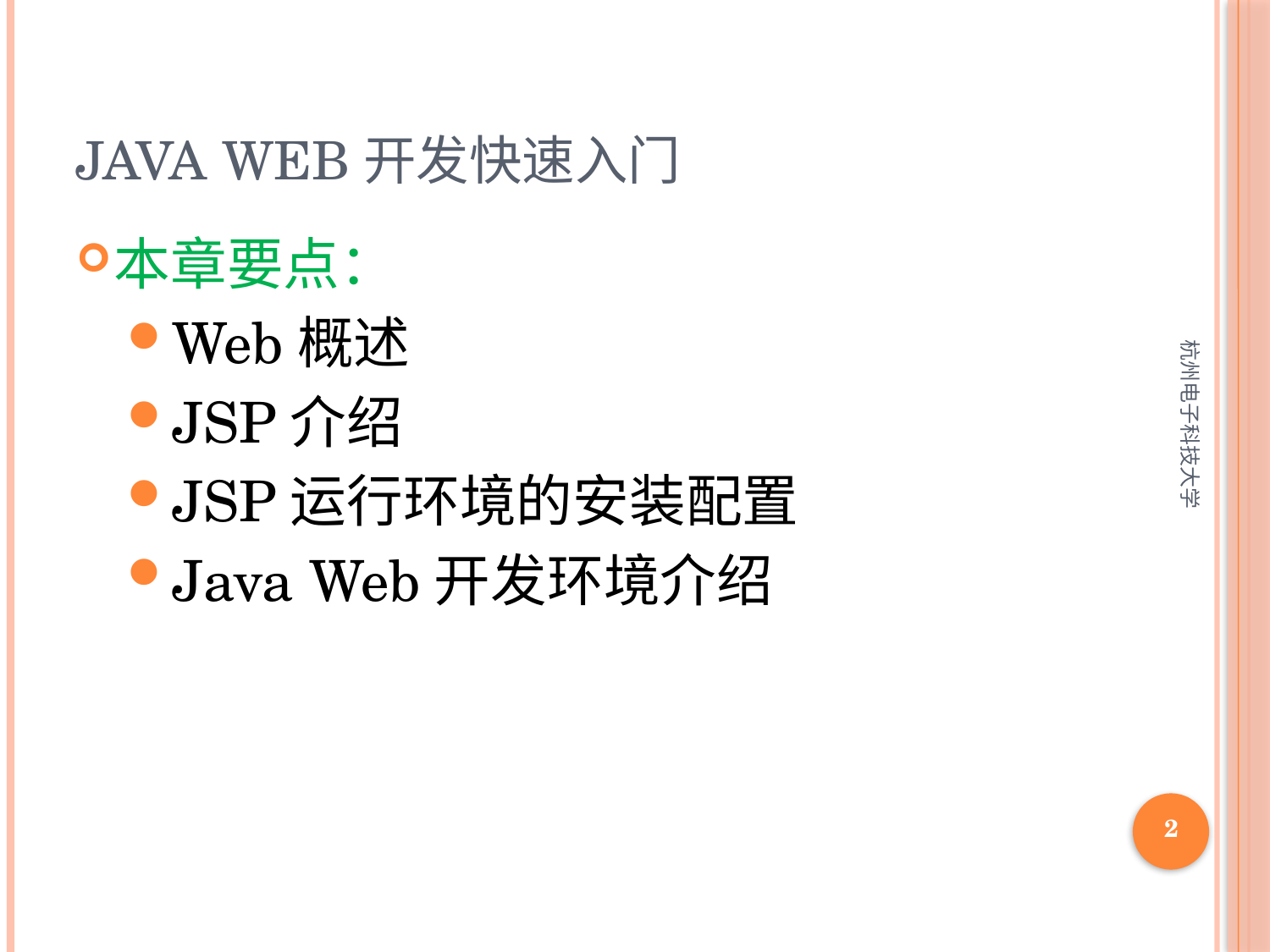

# Java Web开发快速入门
本章要点：
Web概述
JSP介绍
JSP运行环境的安装配置
Java Web开发环境介绍

杭州电子科技大学
2